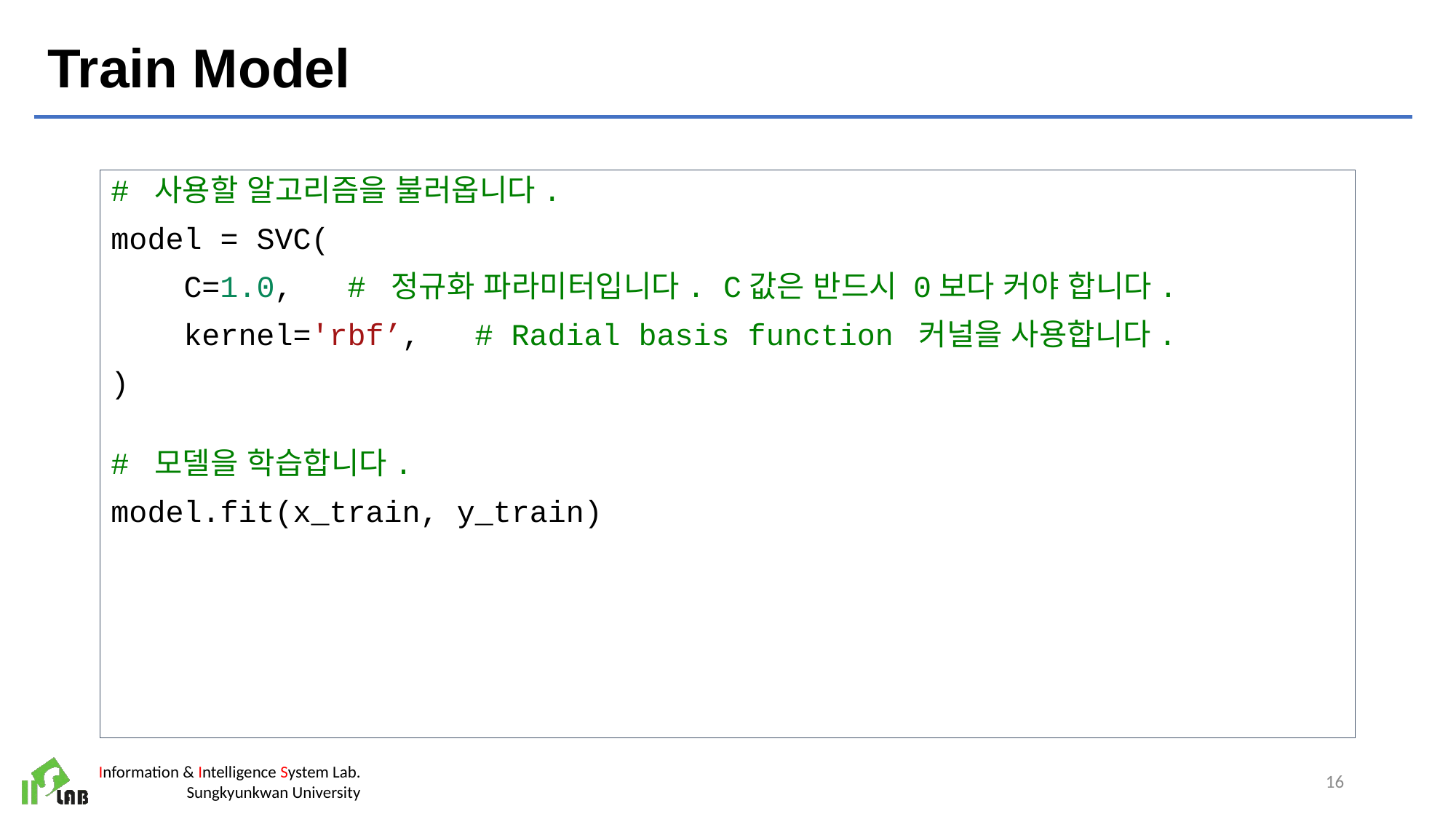

# Train Model
# 사용할 알고리즘을 불러옵니다.
model = SVC(
    C=1.0,   # 정규화 파라미터입니다. C값은 반드시 0보다 커야 합니다.
    kernel='rbf’,   # Radial basis function 커널을 사용합니다.
)
# 모델을 학습합니다.
model.fit(x_train, y_train)
16